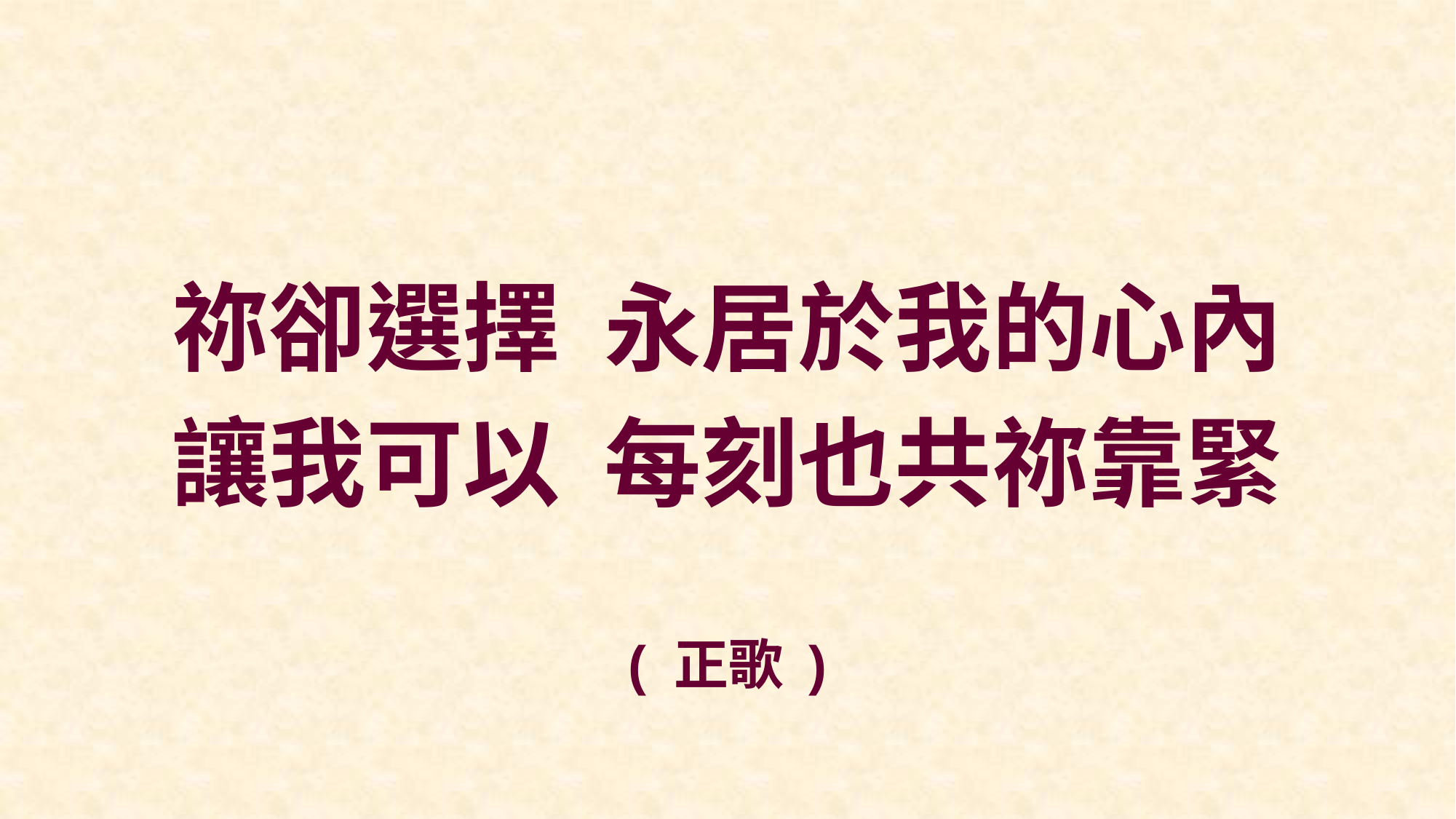

祢卻選擇  永居於我的心內
讓我可以  每刻也共祢靠緊
( 正歌 )